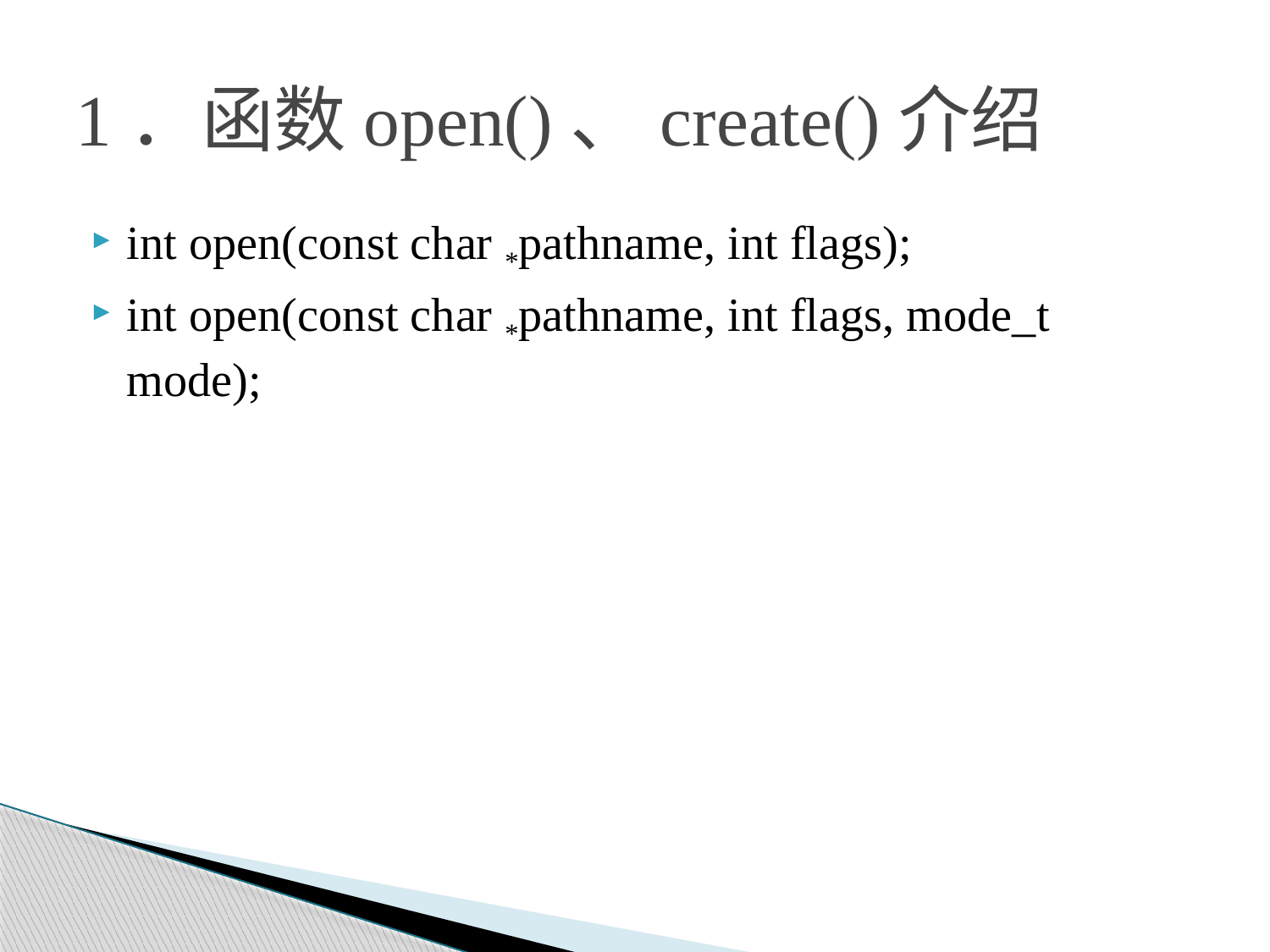

# 1．函数open()、create()介绍
int open(const char *pathname, int flags);
int open(const char *pathname, int flags, mode_t mode);